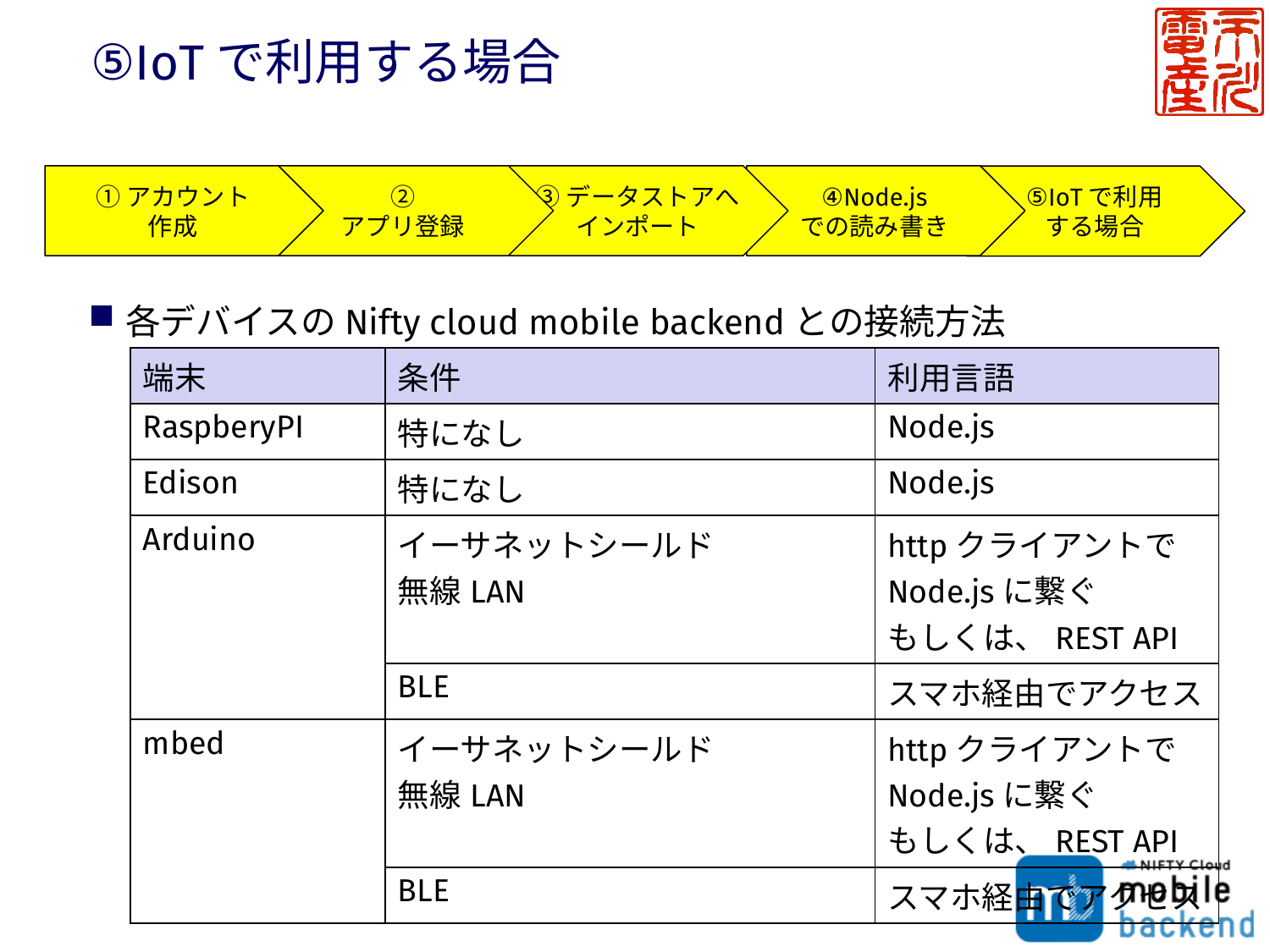

# ⑤IoTで利用する場合

各デバイスのNifty cloud mobile backendとの接続方法

①アカウント
作成
②
アプリ登録
③データストアへ
インポート
④Node.js
での読み書き
⑤IoTで利用
する場合
| 端末 | 条件 | 利用言語 |
| --- | --- | --- |
| RaspberyPI | 特になし | Node.js |
| Edison | 特になし | Node.js |
| Arduino | イーサネットシールド 無線LAN | httpクライアントでNode.jsに繋ぐ もしくは、REST API |
|  | BLE | スマホ経由でアクセス |
| mbed | イーサネットシールド 無線LAN | httpクライアントでNode.jsに繋ぐ もしくは、REST API |
|  | BLE | スマホ経由でアクセス |